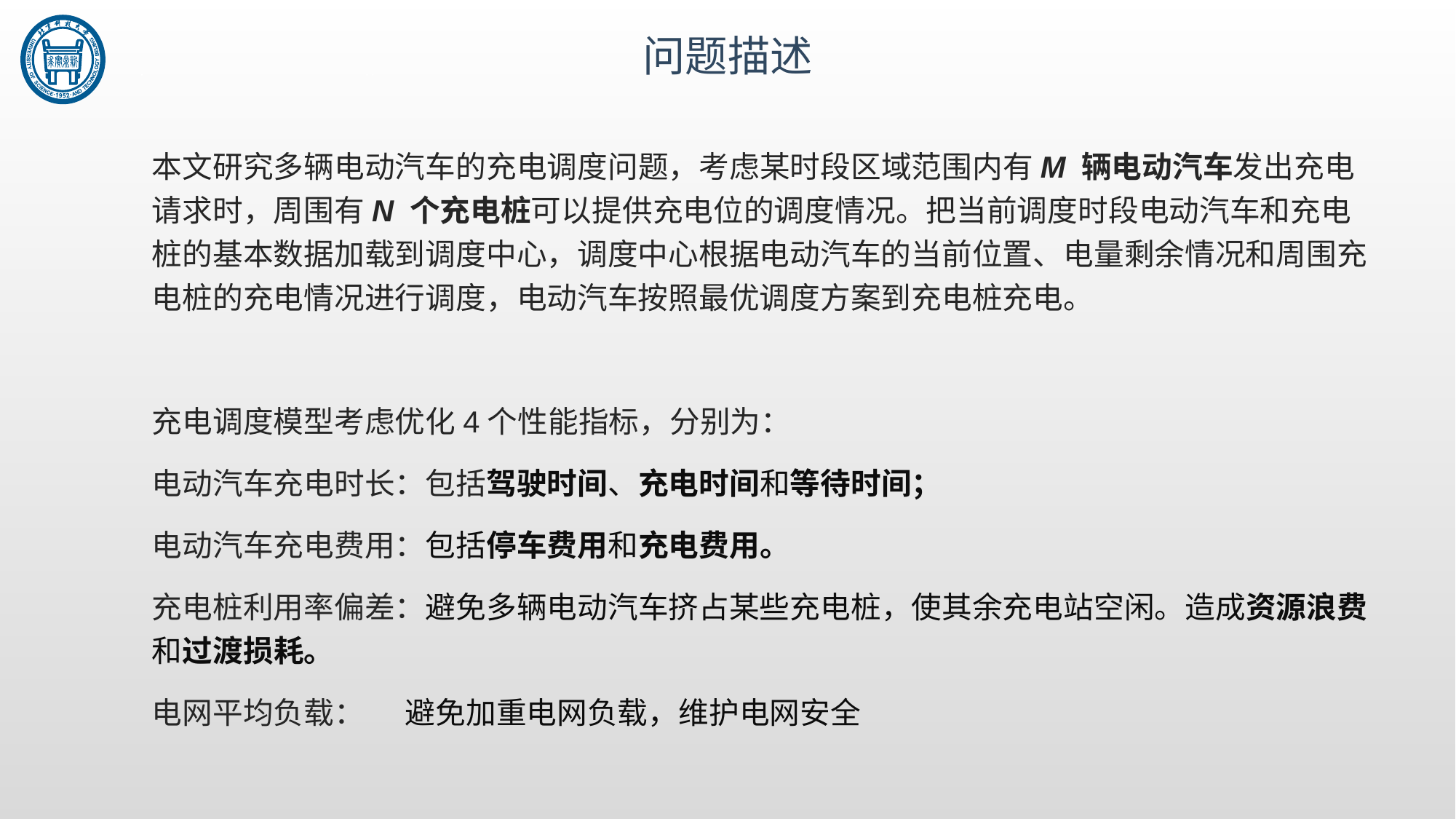

问题描述
本文研究多辆电动汽车的充电调度问题，考虑某时段区域范围内有M 辆电动汽车发出充电请求时，周围有N 个充电桩可以提供充电位的调度情况。把当前调度时段电动汽车和充电桩的基本数据加载到调度中心，调度中心根据电动汽车的当前位置、电量剩余情况和周围充电桩的充电情况进行调度，电动汽车按照最优调度方案到充电桩充电。

充电调度模型考虑优化4个性能指标，分别为：
电动汽车充电时长：包括驾驶时间、充电时间和等待时间；
电动汽车充电费用：包括停车费用和充电费用。
充电桩利用率偏差：避免多辆电动汽车挤占某些充电桩，使其余充电站空闲。造成资源浪费和过渡损耗。
电网平均负载：      避免加重电网负载，维护电网安全

延迟符号